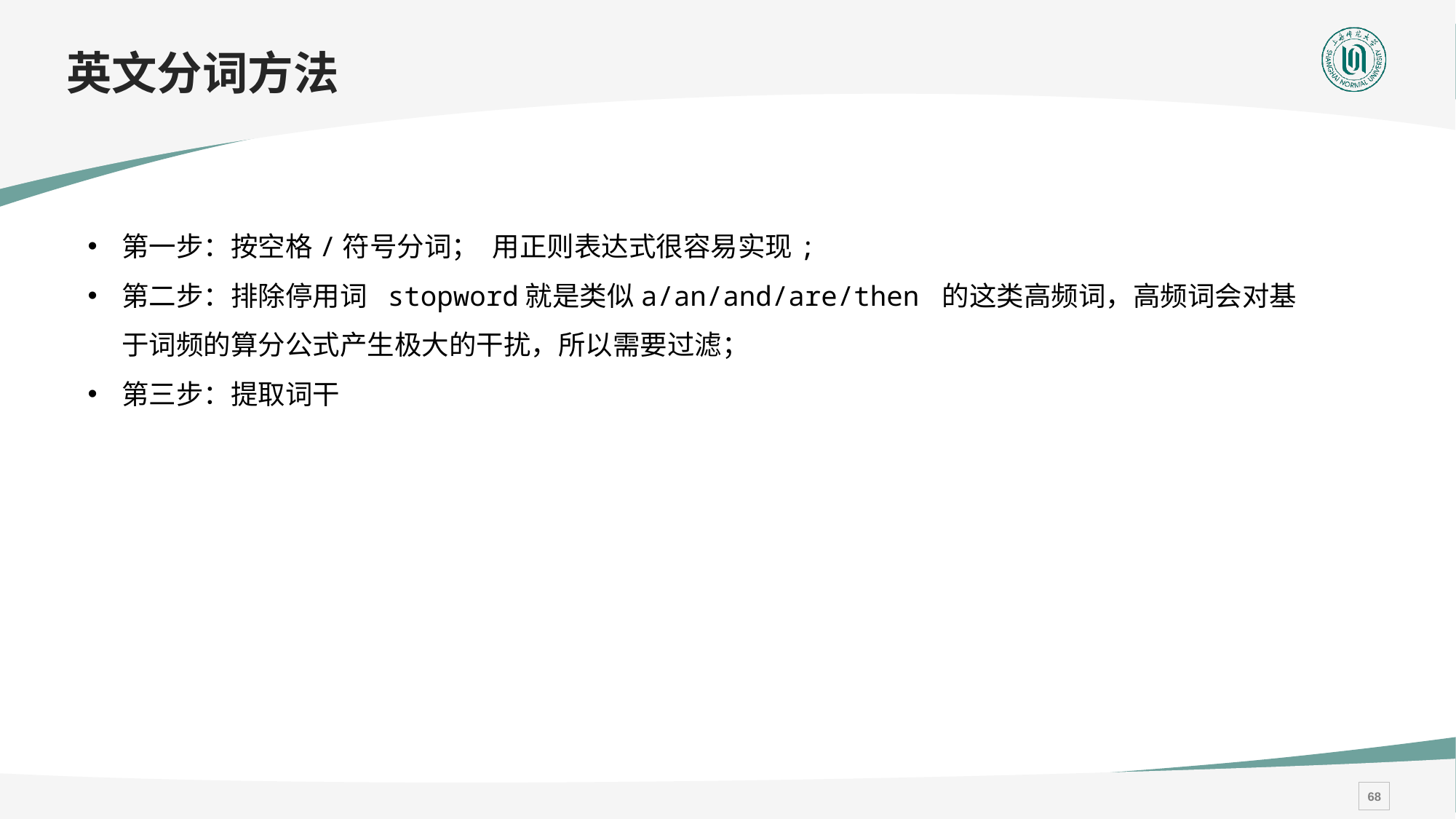

# 英文分词方法
第一步：按空格/符号分词； 用正则表达式很容易实现;
第二步：排除停用词 stopword就是类似a/an/and/are/then 的这类高频词，高频词会对基于词频的算分公式产生极大的干扰，所以需要过滤；
第三步：提取词干